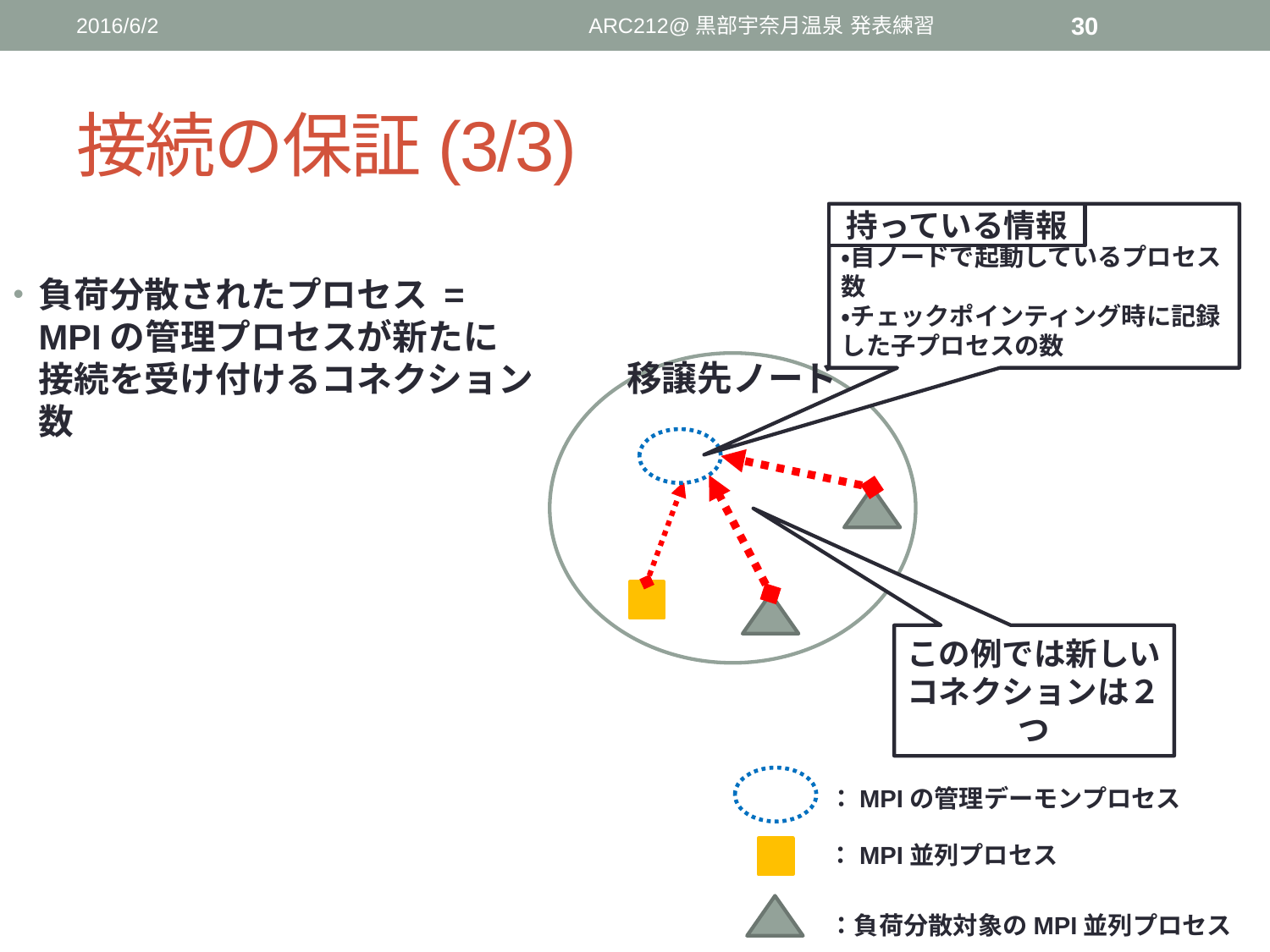

2016/6/2
ARC212@黒部宇奈月温泉 発表練習
30
# 接続の保証(3/3)
持っている情報
・
・自ノードで起動しているプロセス数
・チェックポインティング時に記録した子プロセスの数
負荷分散されたプロセス = MPIの管理プロセスが新たに接続を受け付けるコネクション数

移譲先ノード

この例では新しいコネクションは２つ

：MPIの管理デーモンプロセス
：MPI並列プロセス

：負荷分散対象のMPI並列プロセス